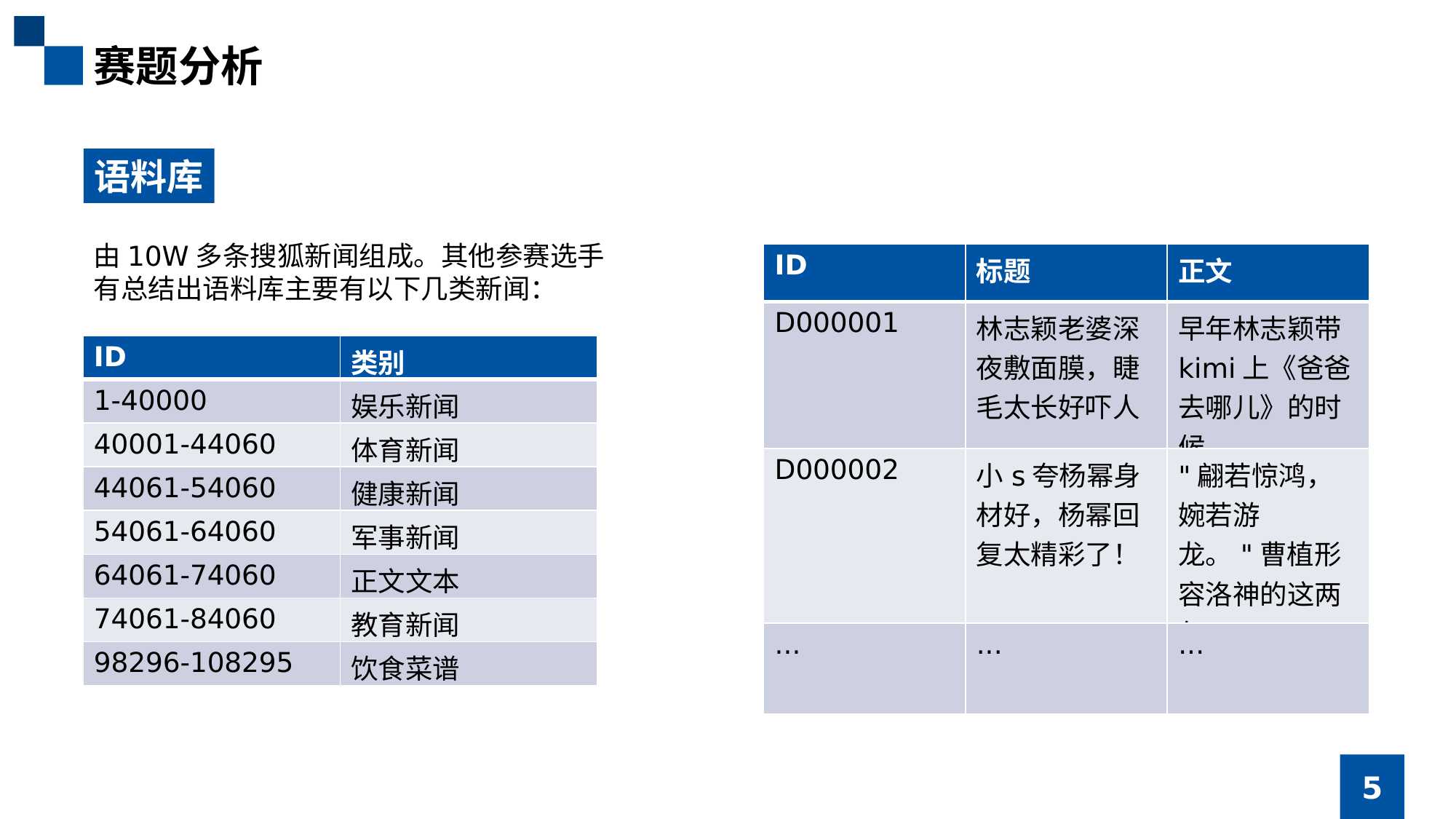

赛题分析
语料库
由10W多条搜狐新闻组成。其他参赛选手有总结出语料库主要有以下几类新闻：
| ID | 标题 | 正文 |
| --- | --- | --- |
| D000001 | 林志颖老婆深夜敷面膜，睫毛太长好吓人 | 早年林志颖带kimi上《爸爸去哪儿》的时候... |
| D000002 | 小s夸杨幂身材好，杨幂回复太精彩了！ | "翩若惊鸿，婉若游龙。"曹植形容洛神的这两句... |
| ... | ... | ... |
| ID | 类别 |
| --- | --- |
| 1-40000 | 娱乐新闻 |
| 40001-44060 | 体育新闻 |
| 44061-54060 | 健康新闻 |
| 54061-64060 | 军事新闻 |
| 64061-74060 | 正文文本 |
| 74061-84060 | 教育新闻 |
| 98296-108295 | 饮食菜谱 |
5